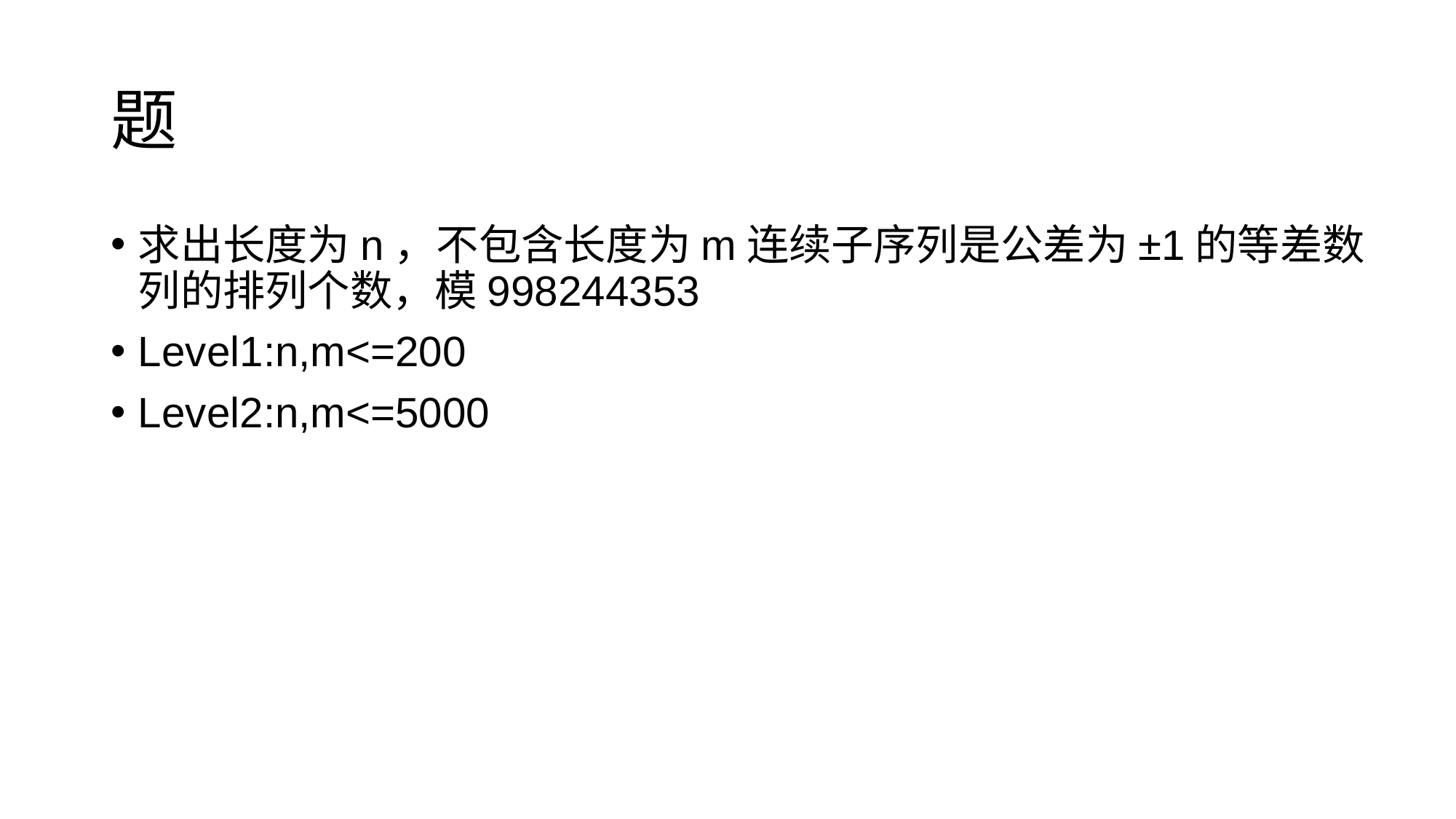

# 题
求出长度为n，不包含长度为m连续子序列是公差为±1的等差数列的排列个数，模998244353
Level1:n,m<=200
Level2:n,m<=5000